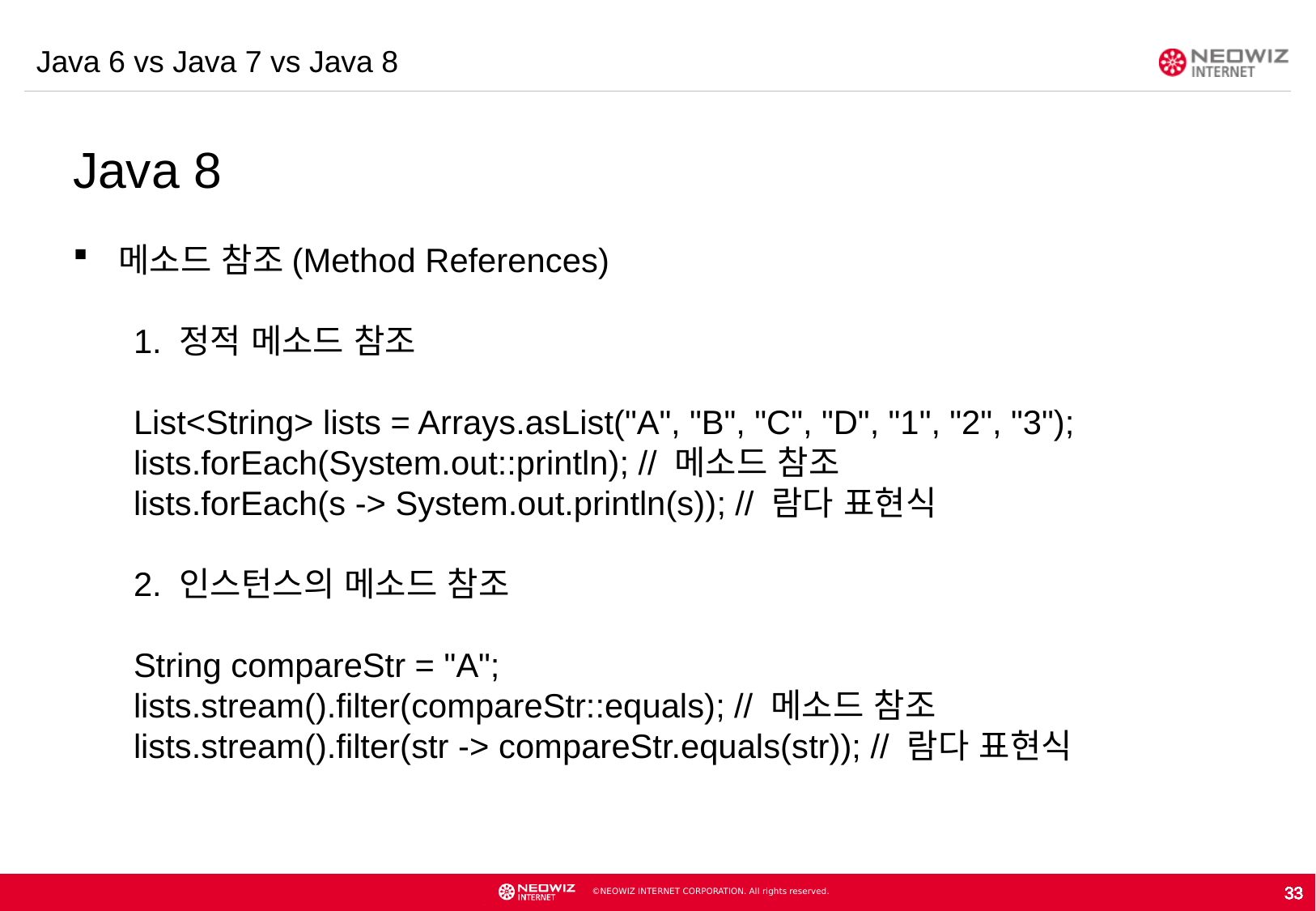

Java 6 vs Java 7 vs Java 8

Java 8

메소드 참조(Method References)

1. 정적 메소드 참조

List<String> lists = Arrays.asList("A", "B", "C", "D", "1", "2", "3");
lists.forEach(System.out::println); // 메소드 참조
lists.forEach(s -> System.out.println(s)); // 람다 표현식

2. 인스턴스의 메소드 참조

String compareStr = "A";
lists.stream().filter(compareStr::equals); // 메소드 참조
lists.stream().filter(str -> compareStr.equals(str)); // 람다 표현식
33
33
33
33
33
33
33
33
33
33
33
33
33
33
33
33
33
33
33